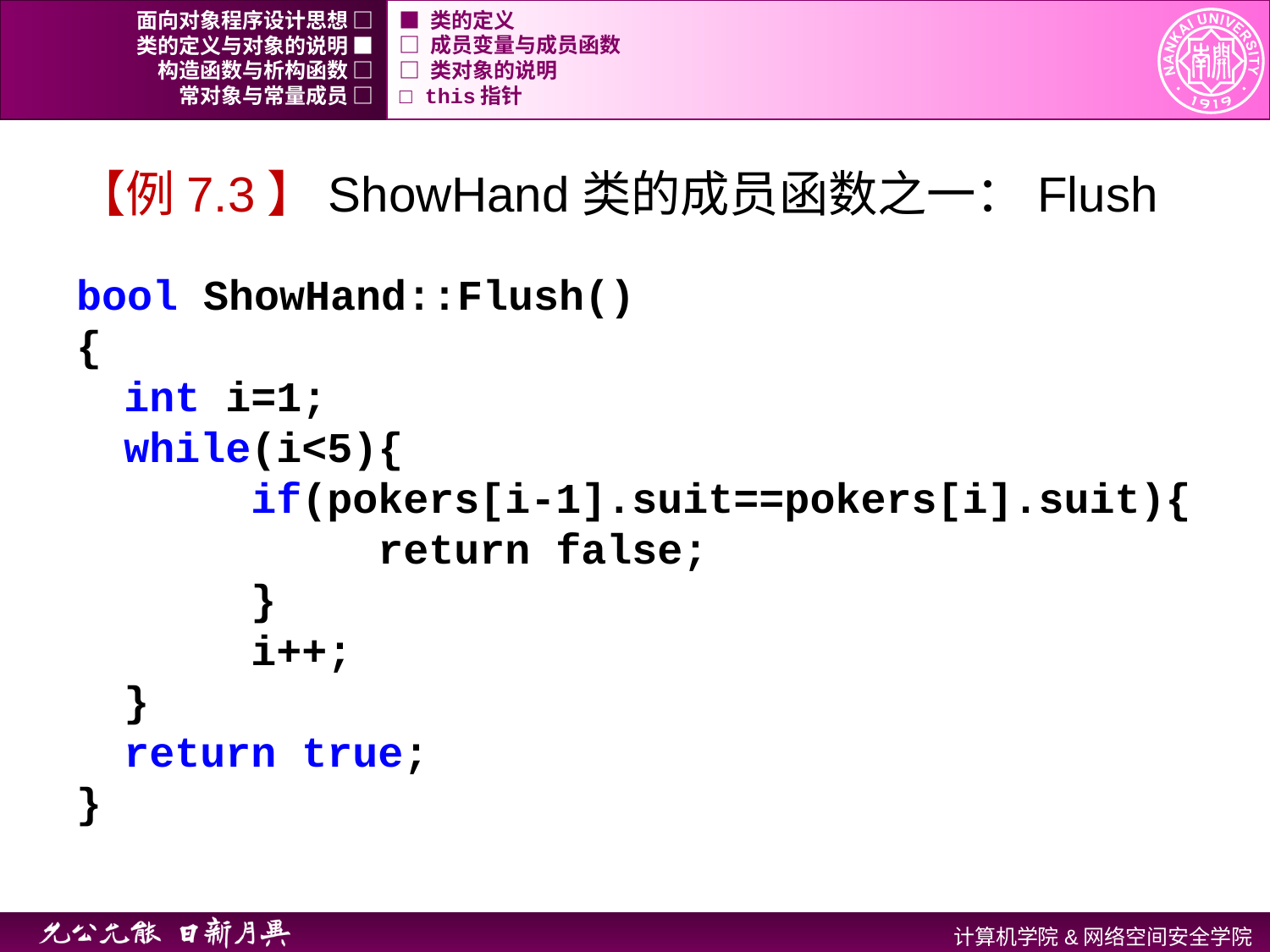

面向对象程序设计思想 □
■ 类的定义
类的定义与对象的说明 ■
□ 成员变量与成员函数
构造函数与析构函数 □
□ 类对象的说明
常对象与常量成员 □

□ this指针
【例7.3】ShowHand类的成员函数之一：Flush

bool ShowHand::Flush()
{
	int i=1;
	while(i<5){
		if(pokers[i-1].suit==pokers[i].suit){
			return false;
		}
		i++;
	}
	return true;
}